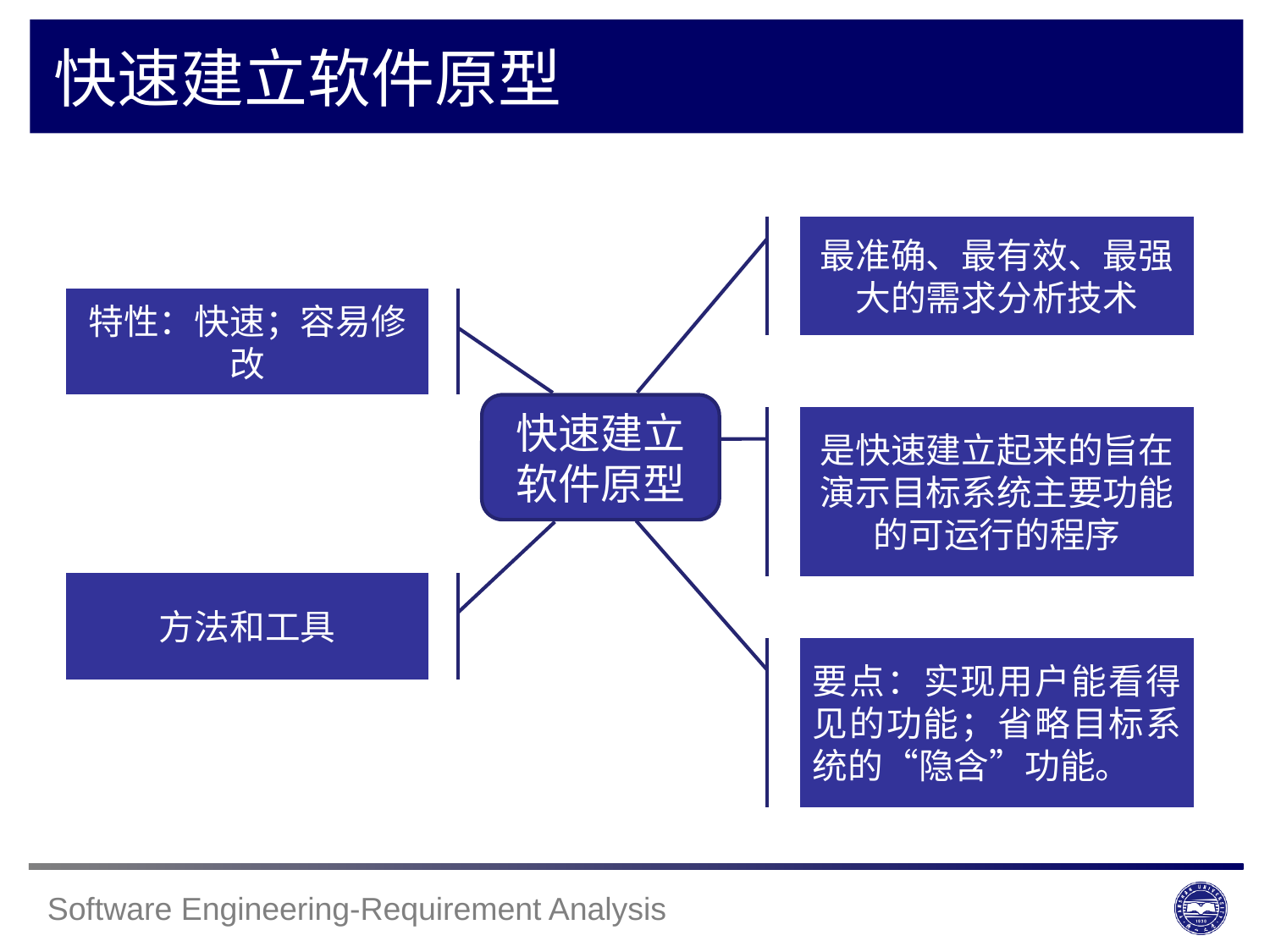

快速建立软件原型
最准确、最有效、最强大的需求分析技术
特性：快速；容易修改
快速建立软件原型
是快速建立起来的旨在演示目标系统主要功能的可运行的程序
方法和工具
要点：实现用户能看得见的功能；省略目标系统的“隐含”功能。